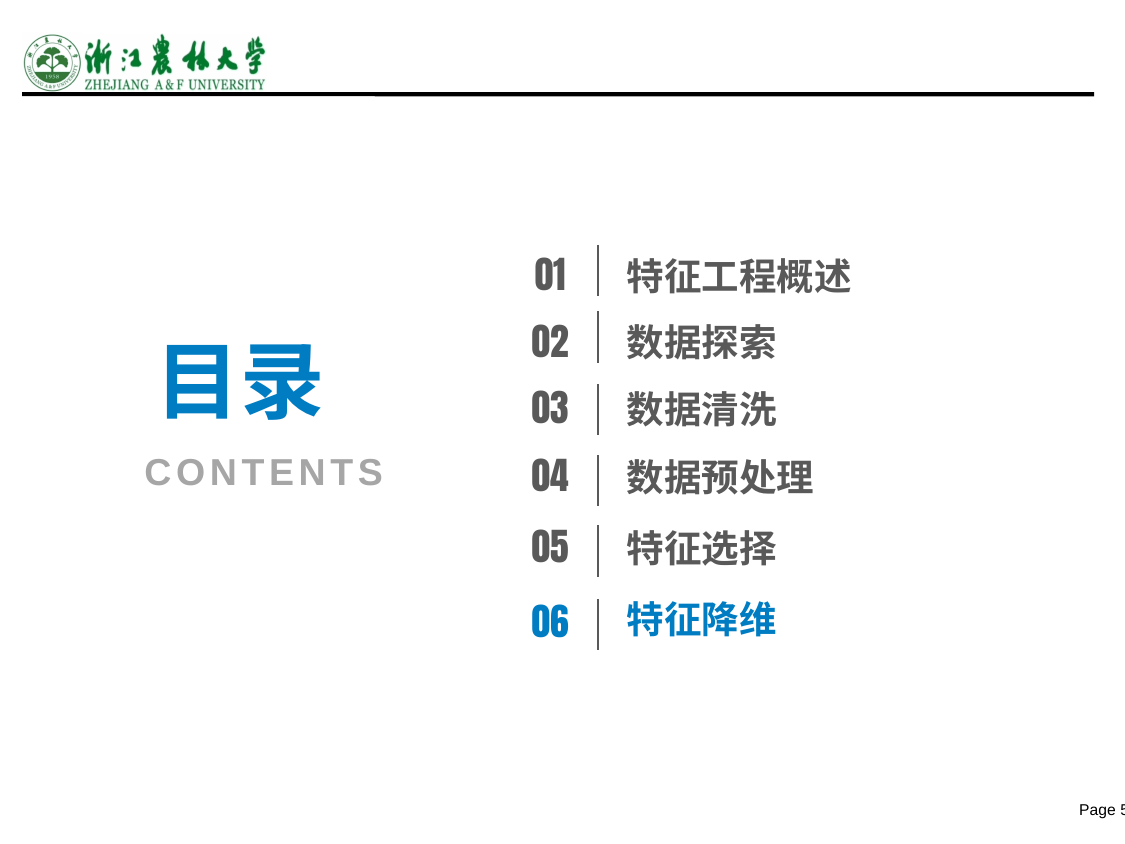

01
特征工程概述
02
数据探索
目录
03
数据清洗
CONTENTS
04
数据预处理
05
特征选择
特征降维
06